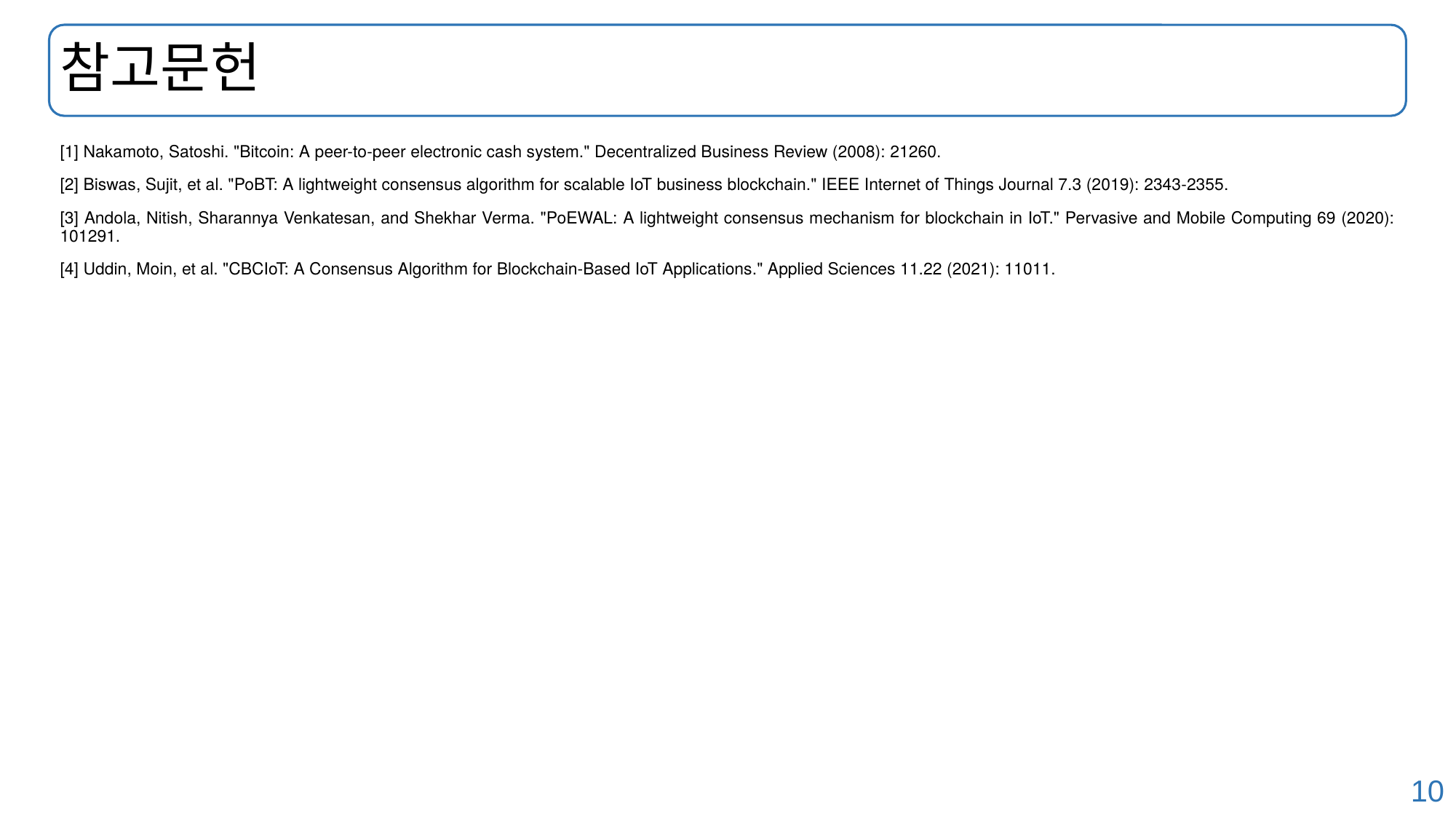

# 참고문헌
[1] Nakamoto, Satoshi. "Bitcoin: A peer-to-peer electronic cash system." Decentralized Business Review (2008): 21260.
[2] Biswas, Sujit, et al. "PoBT: A lightweight consensus algorithm for scalable IoT business blockchain." IEEE Internet of Things Journal 7.3 (2019): 2343-2355.
[3] Andola, Nitish, Sharannya Venkatesan, and Shekhar Verma. "PoEWAL: A lightweight consensus mechanism for blockchain in IoT." Pervasive and Mobile Computing 69 (2020): 101291.
[4] Uddin, Moin, et al. "CBCIoT: A Consensus Algorithm for Blockchain-Based IoT Applications." Applied Sciences 11.22 (2021): 11011.